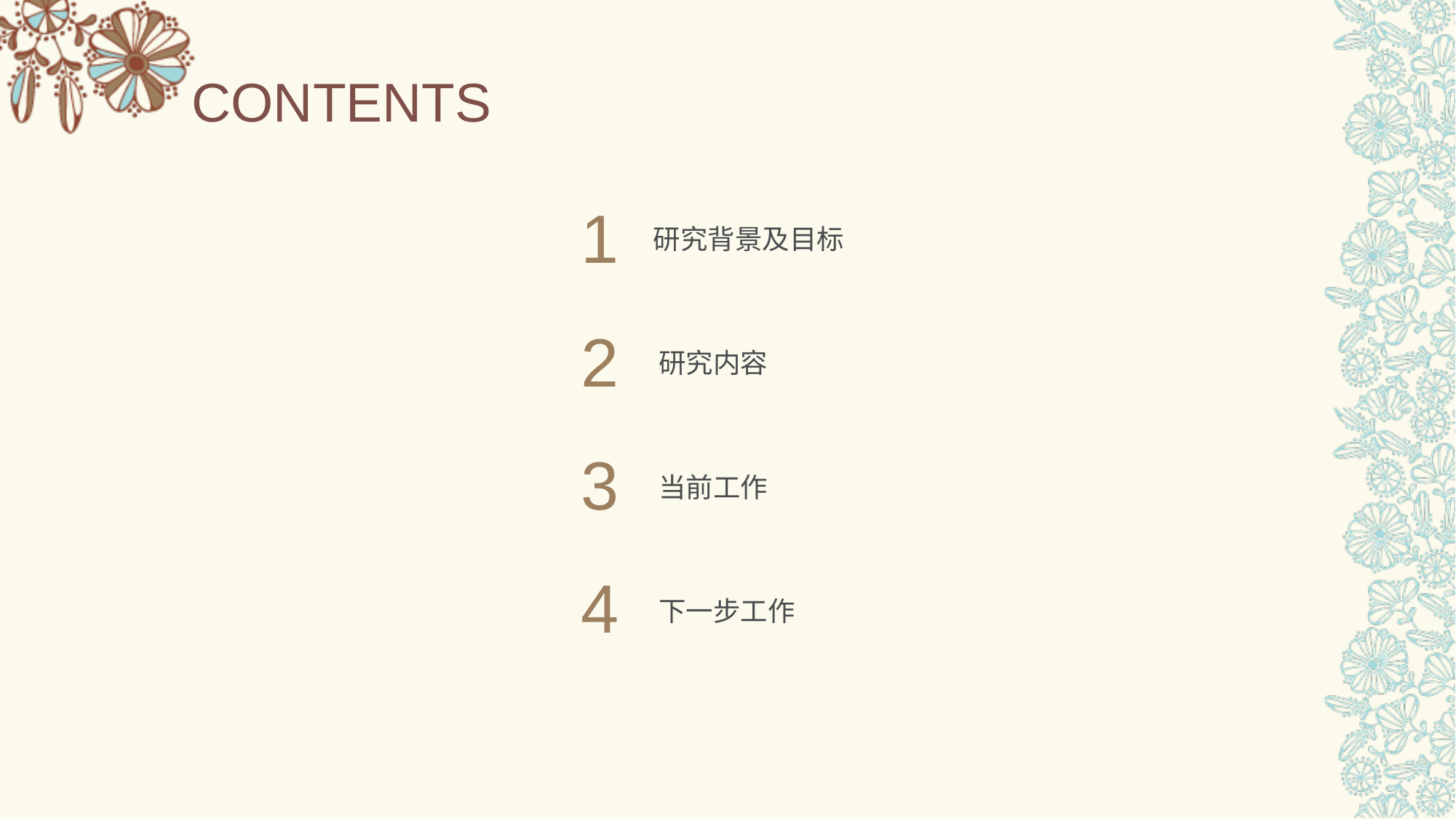

CONTENTS
1
   研究背景及目标
2
  研究内容
3
  当前工作
4
  下一步工作